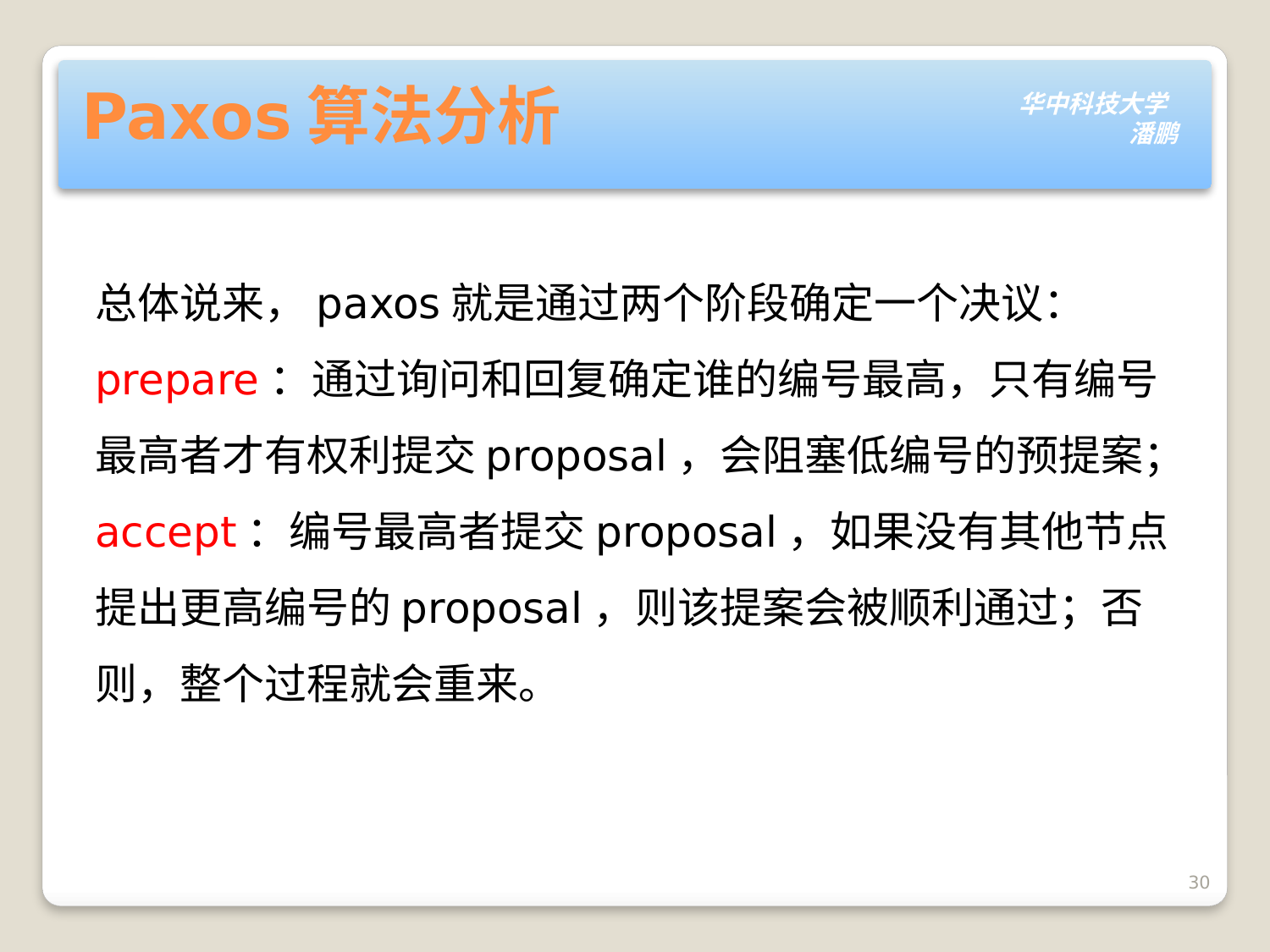

# Paxos算法分析
总体说来，paxos就是通过两个阶段确定一个决议：
prepare：通过询问和回复确定谁的编号最高，只有编号最高者才有权利提交proposal，会阻塞低编号的预提案；
accept：编号最高者提交proposal，如果没有其他节点提出更高编号的proposal，则该提案会被顺利通过；否则，整个过程就会重来。
30